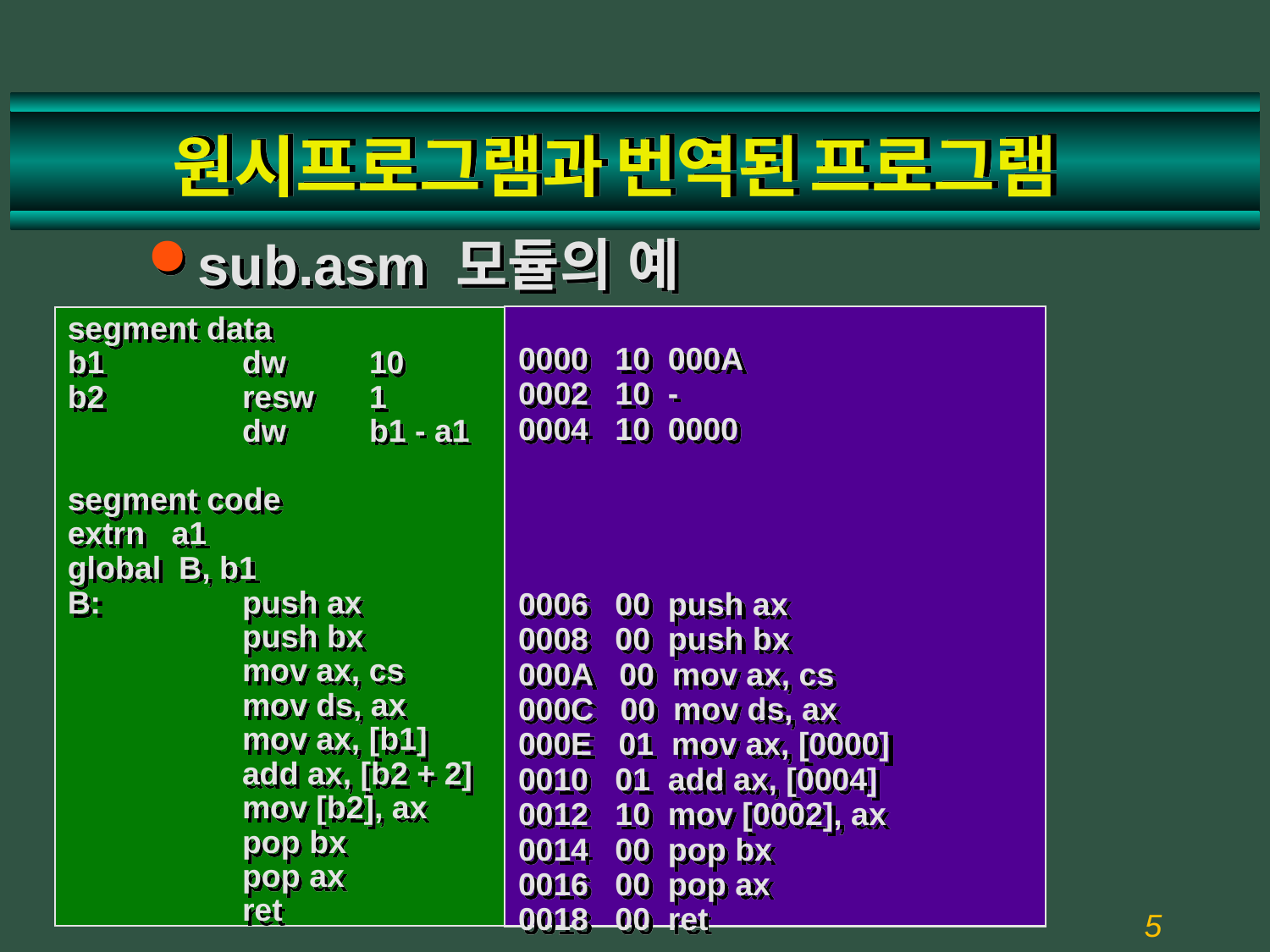

# 원시프로그램과 번역된 프로그램
sub.asm 모듈의 예
segment data
b1		dw	10
b2		resw	1
		dw	b1 - a1
segment code
extrn   a1
global  B, b1
B:  	push ax
   		push bx
		mov ax, cs
		mov ds, ax
		mov ax, [b1]
		add ax, [b2 + 2]
		mov [b2], ax
		pop bx
		pop ax
		ret

0000   10  000A
0002   10  -
0004   10  0000

0006   00  push ax
0008   00  push bx
000A   00  mov ax, cs
000C   00  mov ds, ax
000E   01  mov ax, [0000]
0010   01  add ax, [0004]
0012   10  mov [0002], ax
0014   00  pop bx
0016   00  pop ax
0018   00  ret
5